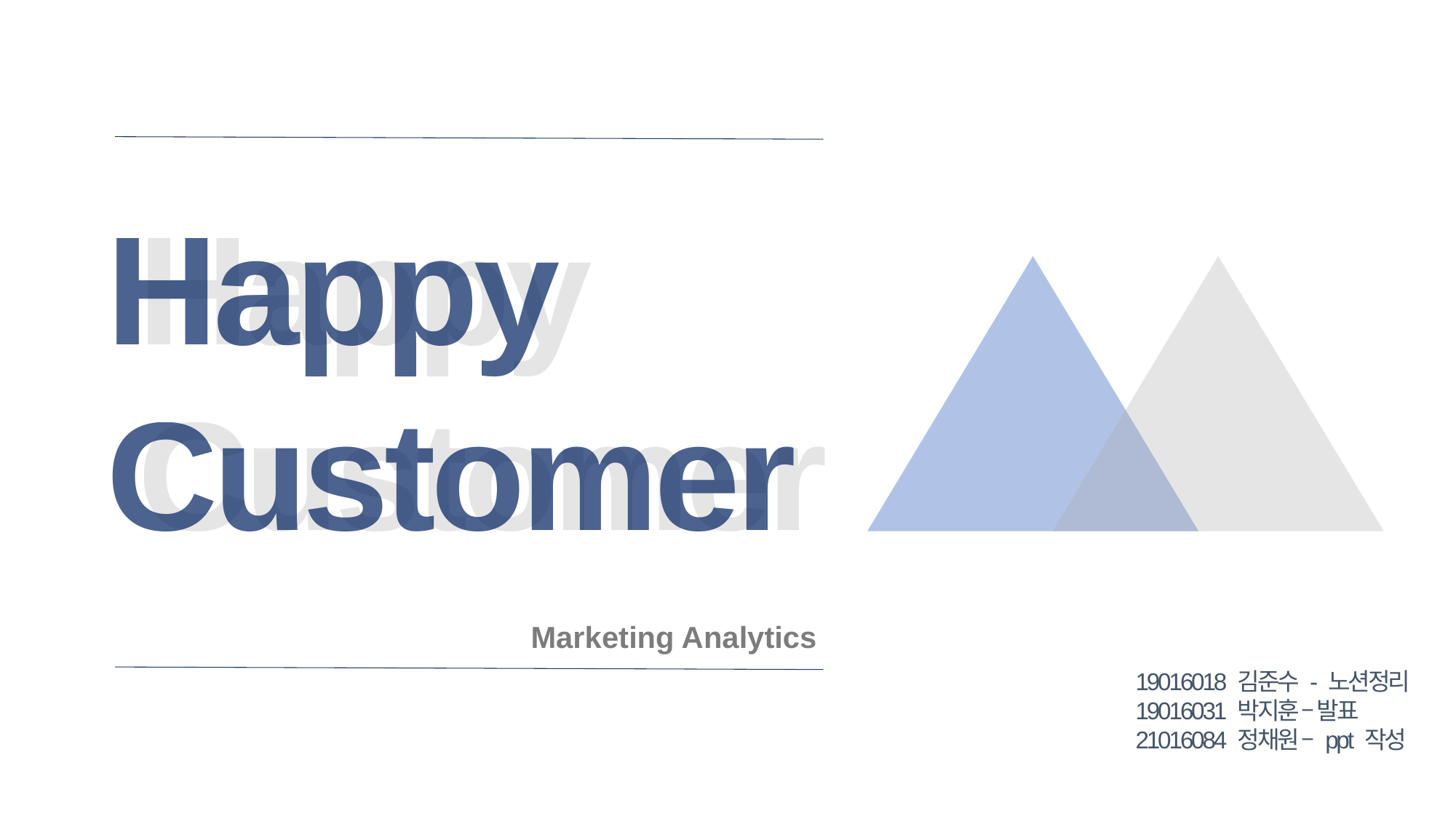

Happy
 Customer
Happy
Customer

Marketing Analytics
19016018 김준수 - 노션정리
19016031 박지훈 – 발표
21016084 정채원 – ppt 작성